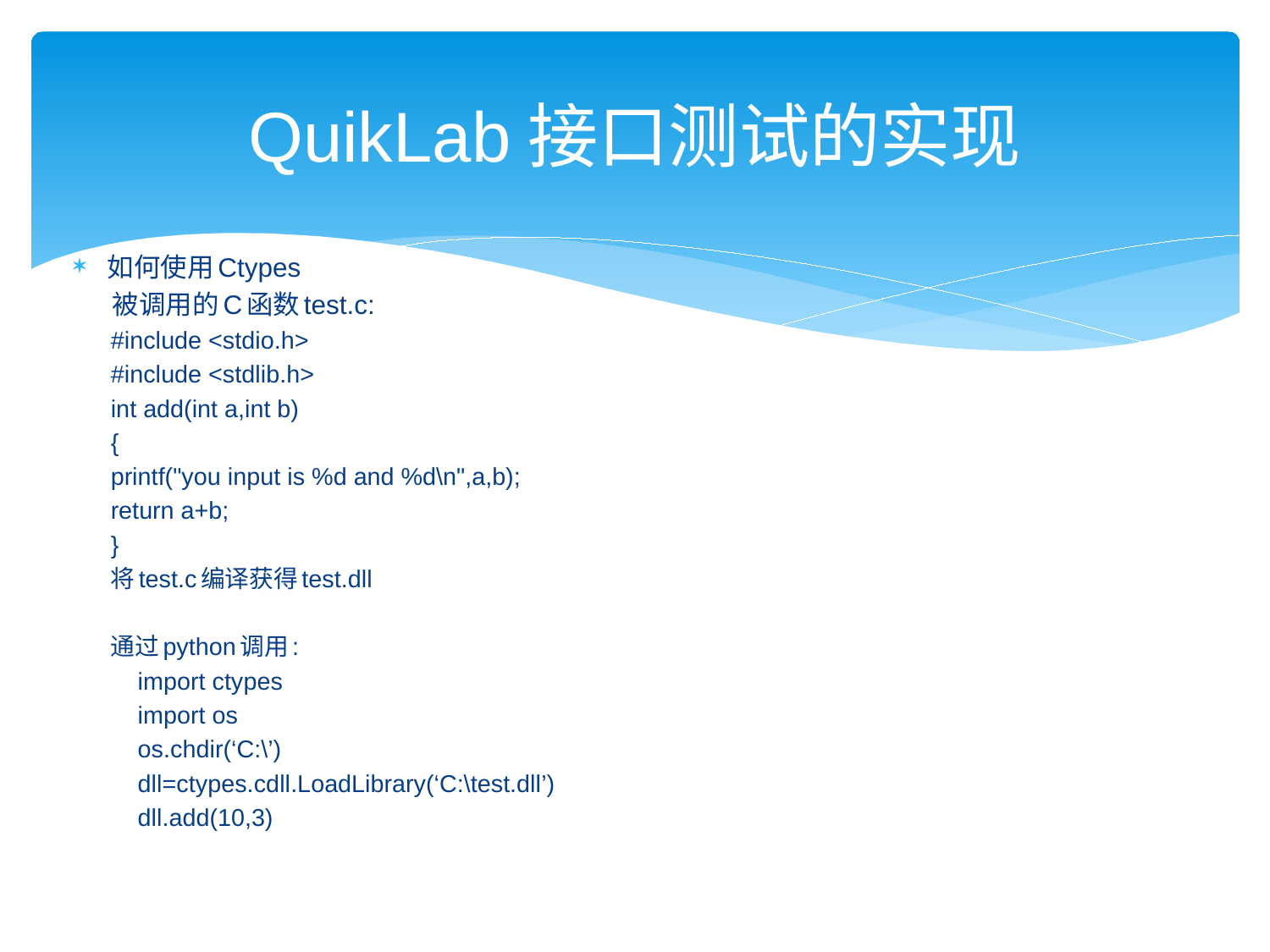

# QuikLab接口测试的实现
如何使用Ctypes
      被调用的C函数test.c:
#include <stdio.h>
#include <stdlib.h>
int add(int a,int b)
{
	printf("you input is %d and %d\n",a,b);
	return a+b;
}
将test.c编译获得test.dll

通过python调用:
    import ctypes
    import os
    os.chdir(‘C:\’)
    dll=ctypes.cdll.LoadLibrary(‘C:\test.dll’)
    dll.add(10,3)